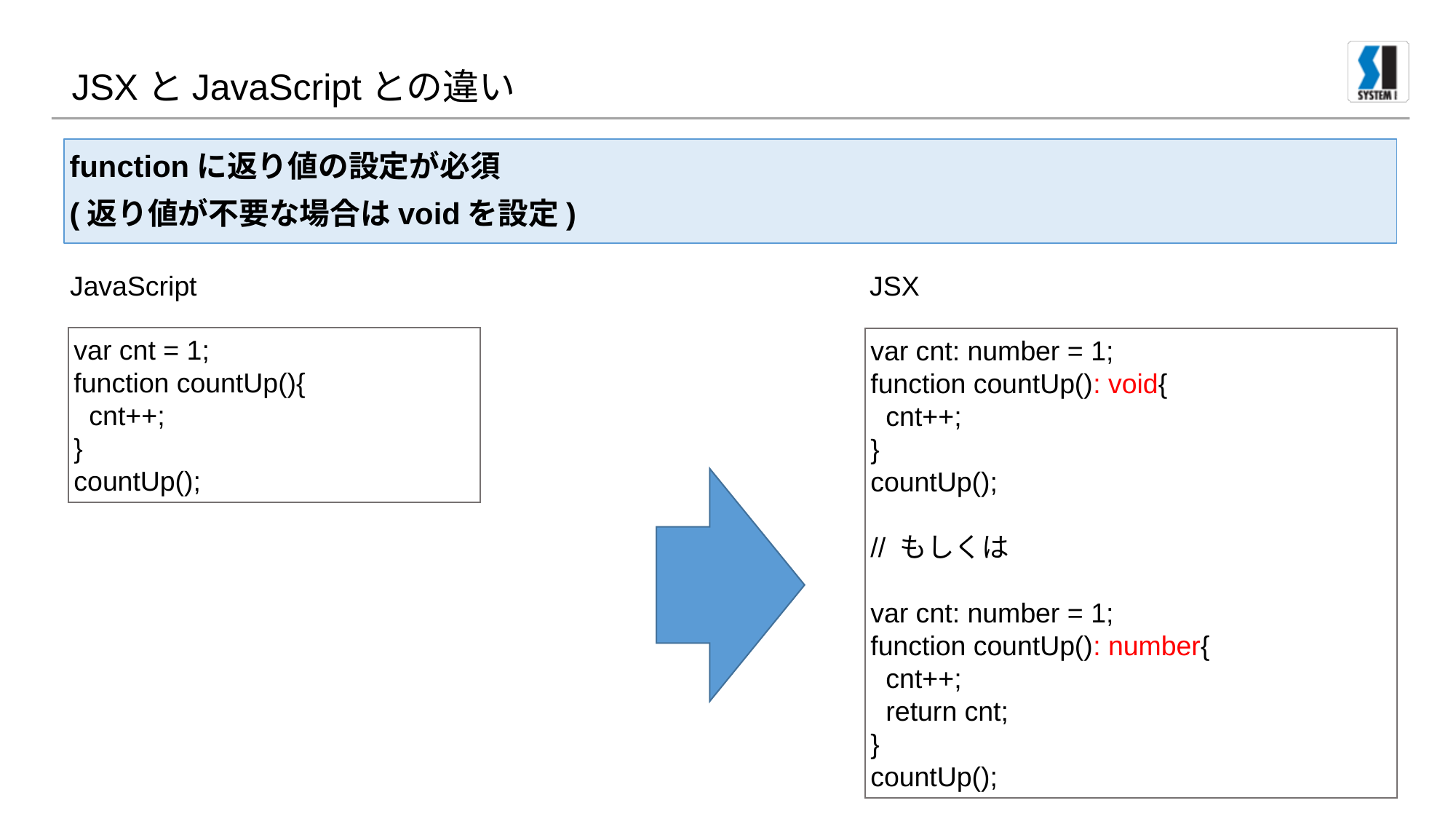

# JSXとJavaScriptとの違い
functionに返り値の設定が必須
(返り値が不要な場合はvoidを設定)
JavaScript
JSX
var cnt = 1;
function countUp(){
  cnt++;
}
countUp();
var cnt: number = 1;
function countUp(): void{
  cnt++;
}
countUp();

// もしくは

var cnt: number = 1;
function countUp(): number{
  cnt++;
  return cnt;
}
countUp();